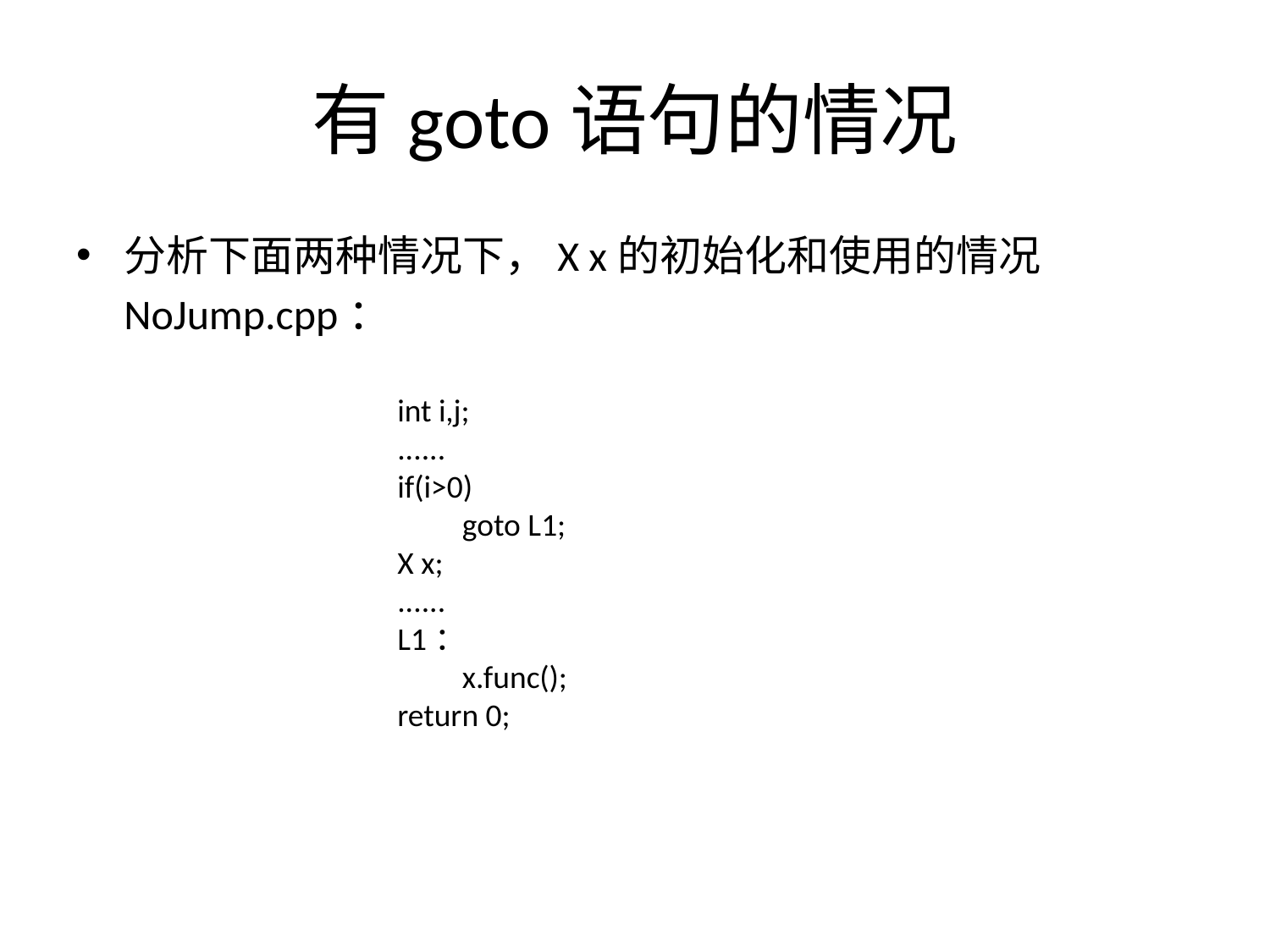

# 有goto语句的情况
分析下面两种情况下，X x的初始化和使用的情况
	NoJump.cpp：

int i,j;
......
if(i>0)
         goto L1;
X x;
......
L1：
         x.func();
return 0;